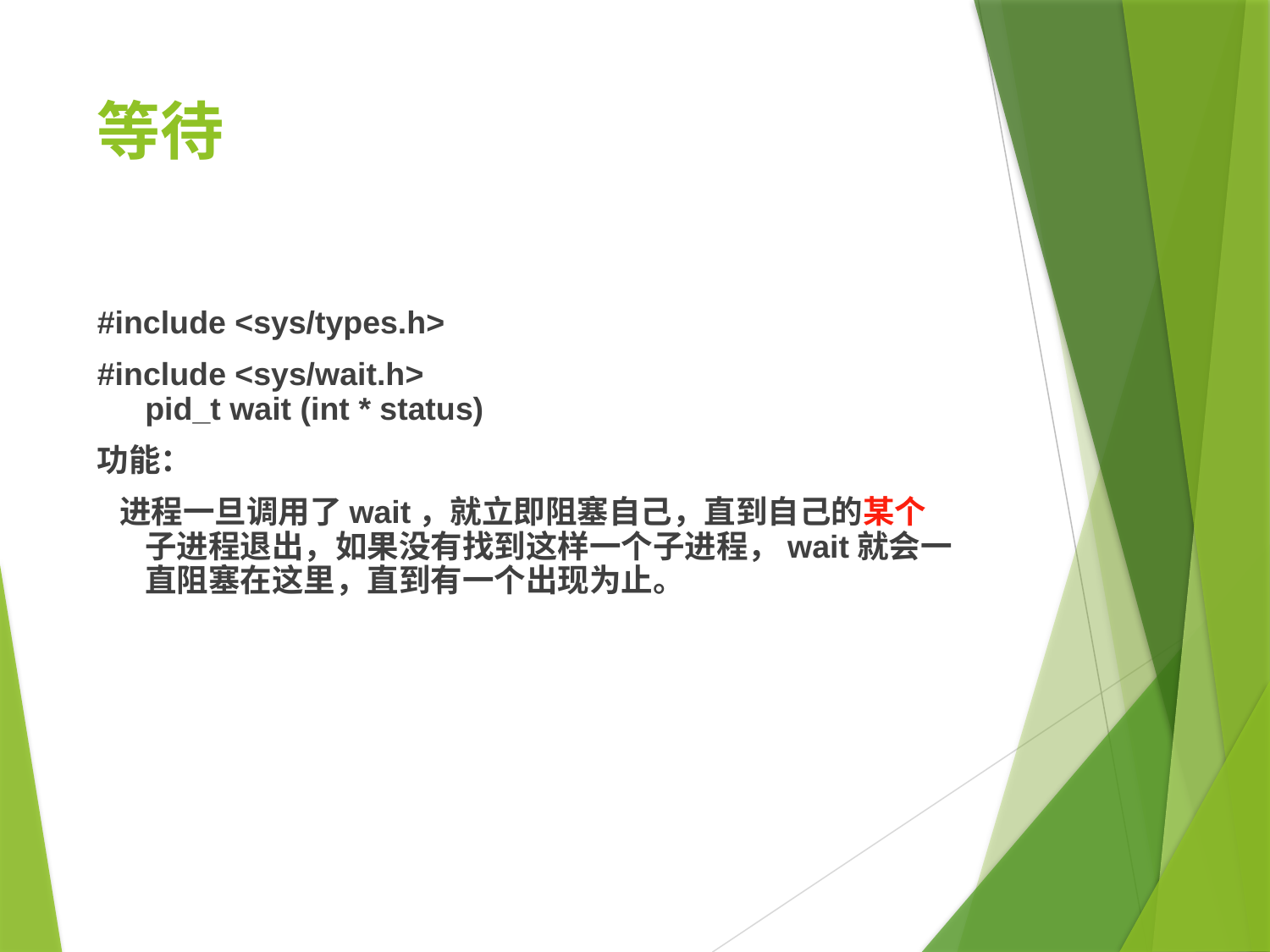

# 等待
#include <sys/types.h>
#include <sys/wait.h>
pid_t wait (int * status)
功能：
  进程一旦调用了wait，就立即阻塞自己，直到自己的某个子进程退出，如果没有找到这样一个子进程，wait就会一直阻塞在这里，直到有一个出现为止。